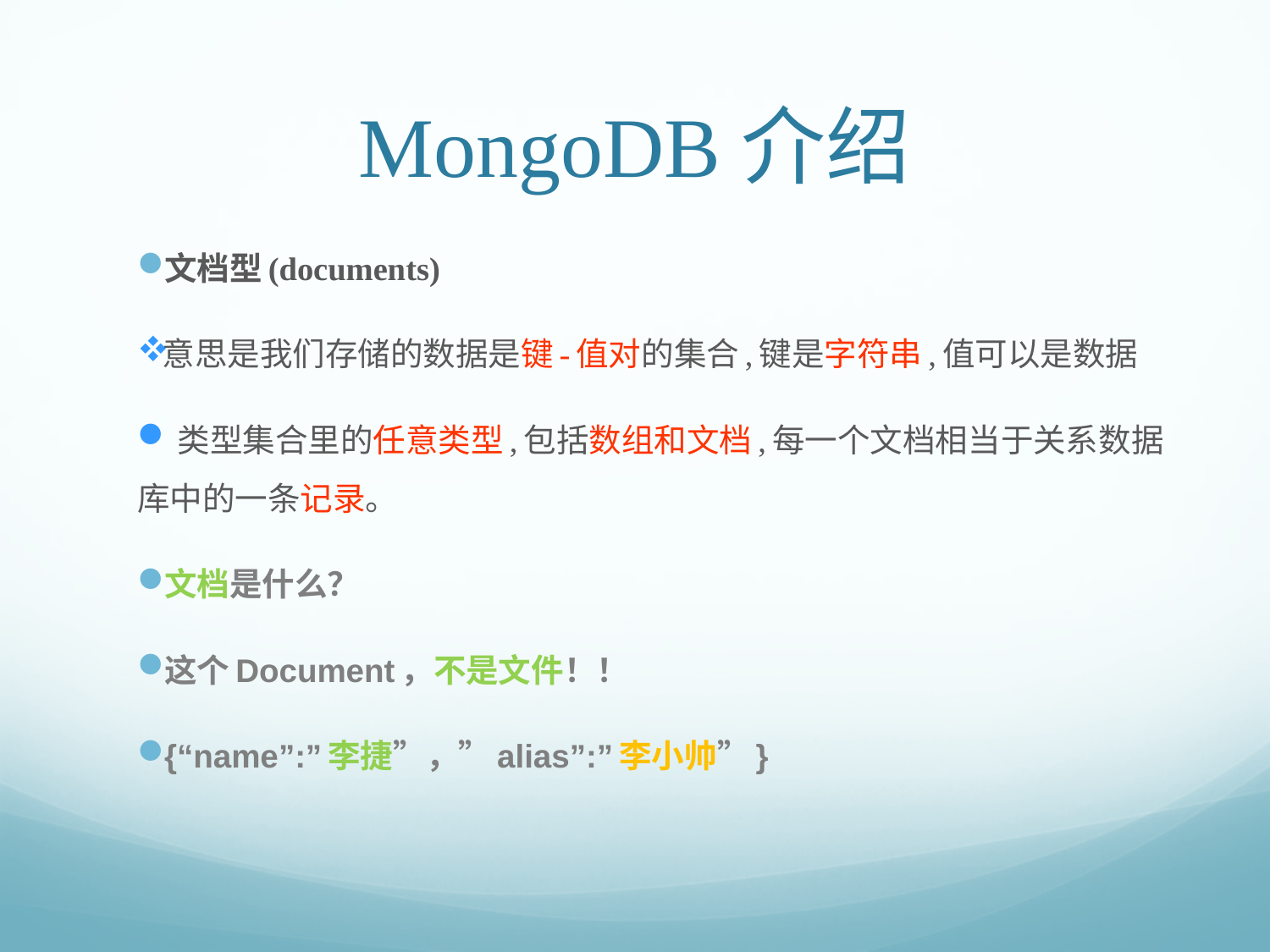

# MongoDB介绍
文档型(documents)
意思是我们存储的数据是键-值对的集合,键是字符串,值可以是数据
 类型集合里的任意类型,包括数组和文档,每一个文档相当于关系数据库中的一条记录。
文档是什么？
这个Document，不是文件！！
{“name”:”李捷”，”alias”:”李小帅”}